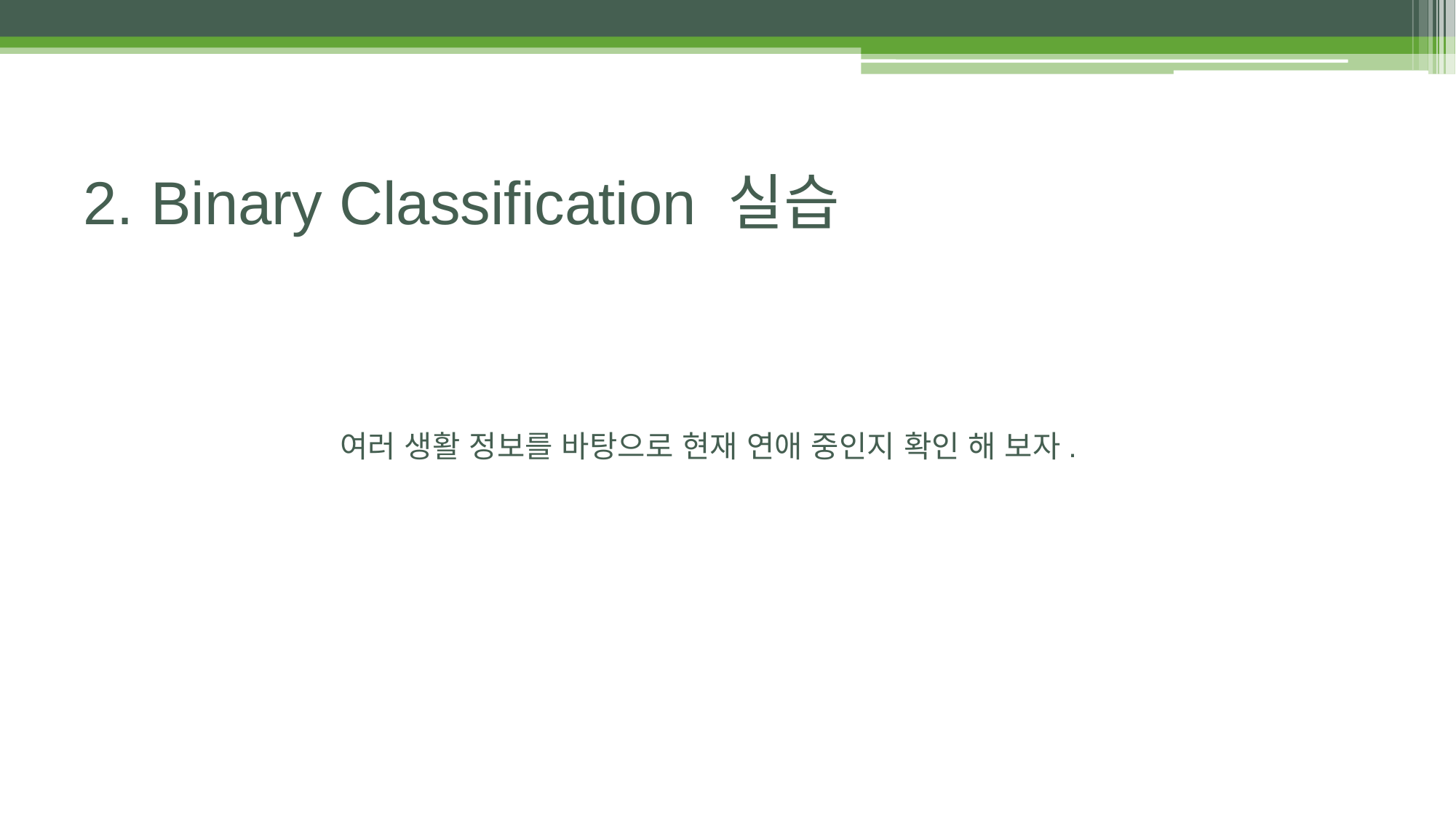

# 2. Binary Classification 실습
  여러 생활 정보를 바탕으로 현재 연애 중인지 확인 해 보자.